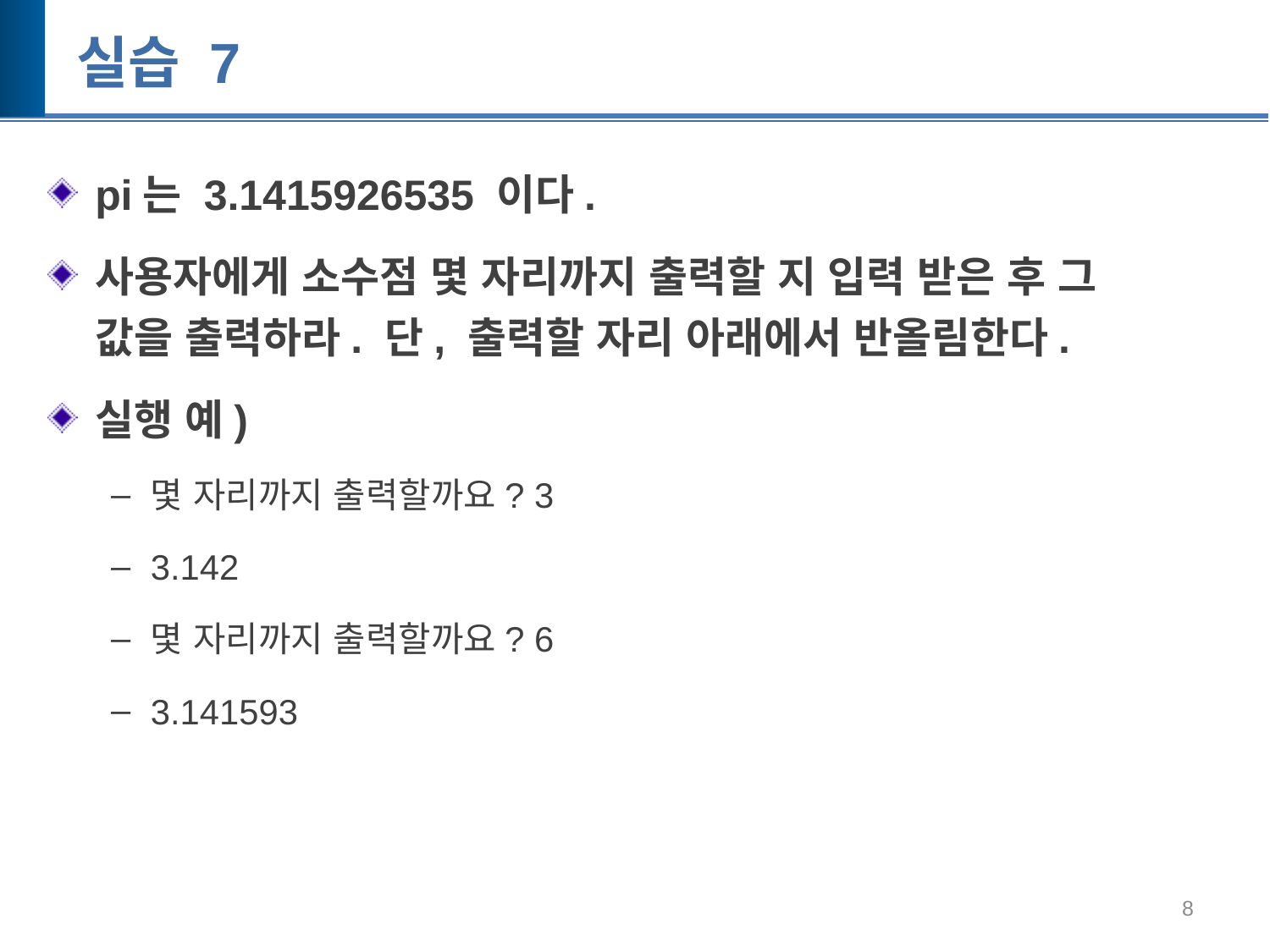

# 실습 7
pi는 3.1415926535 이다.
사용자에게 소수점 몇 자리까지 출력할 지 입력 받은 후 그 값을 출력하라. 단, 출력할 자리 아래에서 반올림한다.
실행 예)
몇 자리까지 출력할까요? 3
3.142
몇 자리까지 출력할까요? 6
3.141593
8